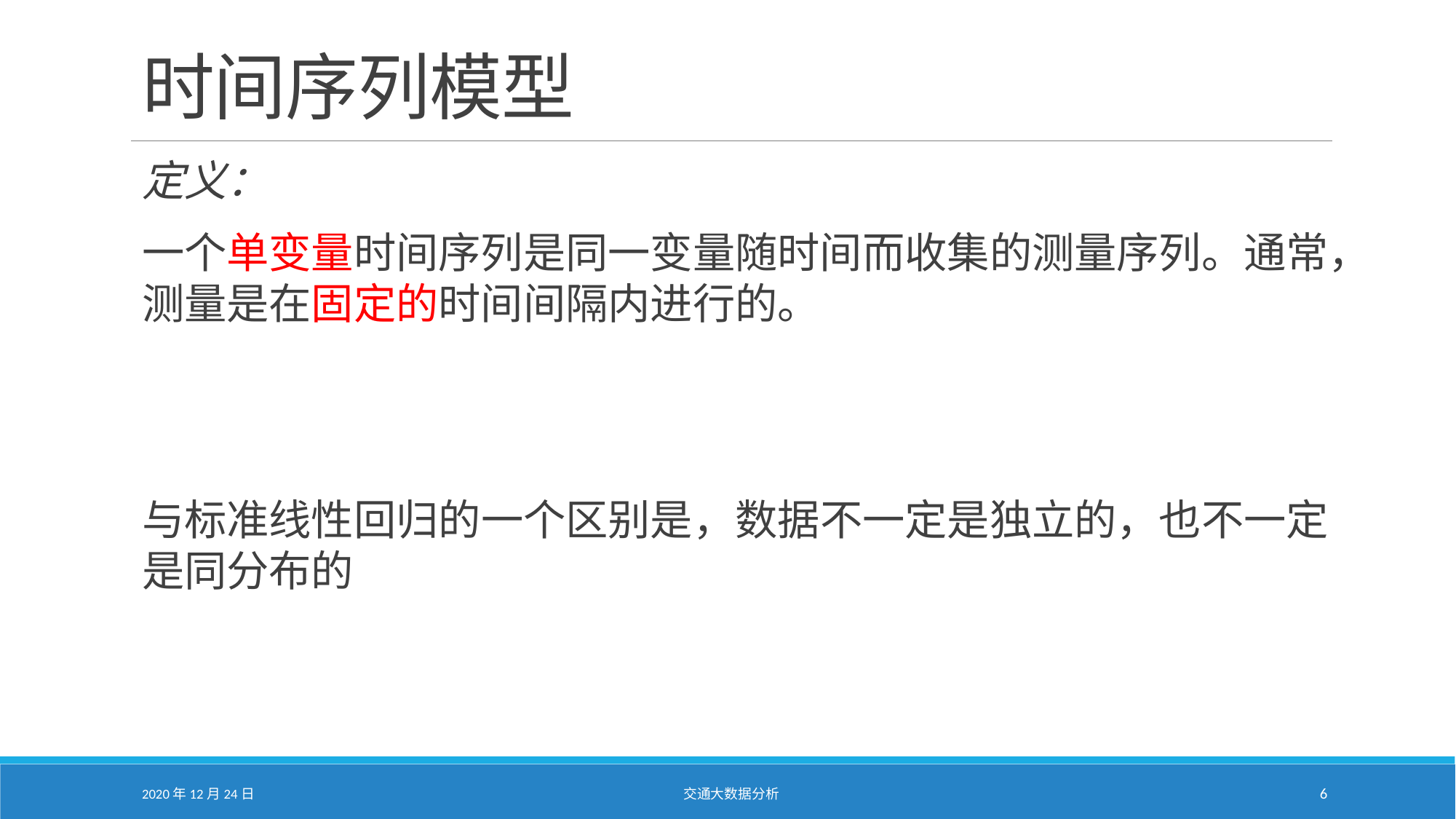

# 时间序列模型
定义：
一个单变量时间序列是同一变量随时间而收集的测量序列。通常，测量是在固定的时间间隔内进行的。

与标准线性回归的一个区别是，数据不一定是独立的，也不一定是同分布的
2020年12月24日
交通大数据分析
6